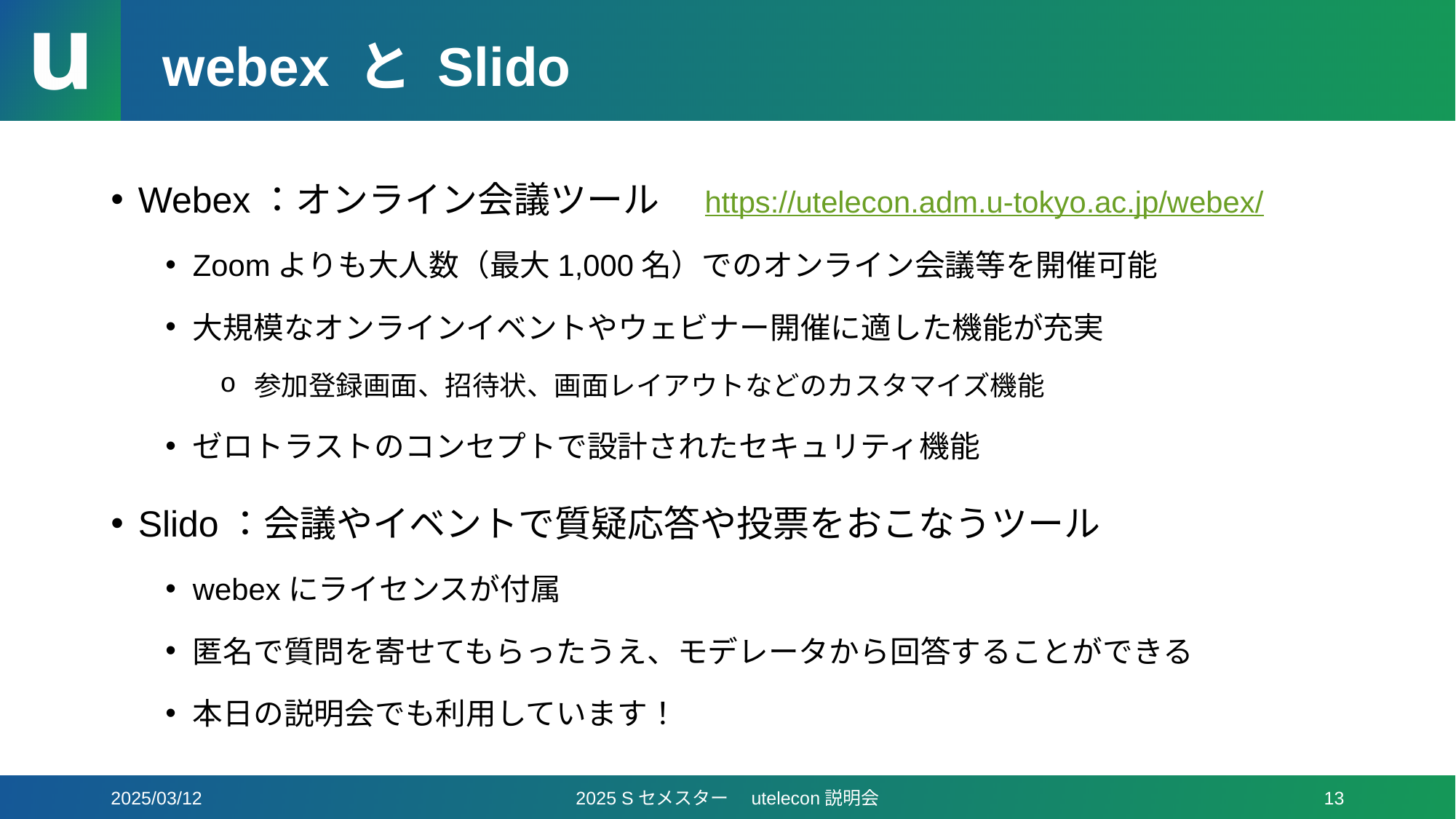

# webex と Slido
Webex：オンライン会議ツール　https://utelecon.adm.u-tokyo.ac.jp/webex/
Zoomよりも大人数（最大1,000名）でのオンライン会議等を開催可能
大規模なオンラインイベントやウェビナー開催に適した機能が充実
参加登録画面、招待状、画面レイアウトなどのカスタマイズ機能
ゼロトラストのコンセプトで設計されたセキュリティ機能
Slido：会議やイベントで質疑応答や投票をおこなうツール
webexにライセンスが付属
匿名で質問を寄せてもらったうえ、モデレータから回答することができる
本日の説明会でも利用しています！
2025/03/12
2025 Sセメスター　utelecon説明会
13